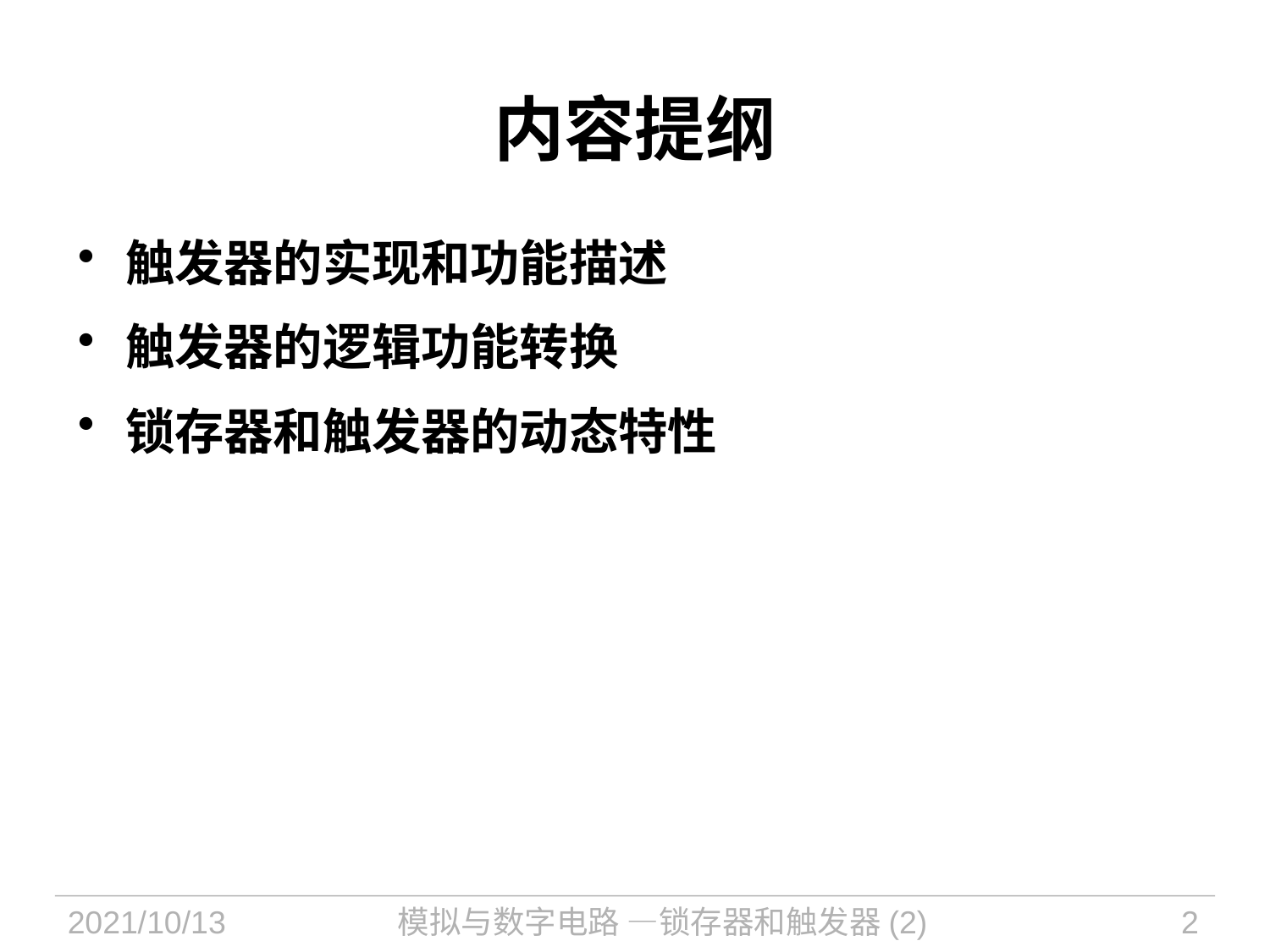

内容提纲
触发器的实现和功能描述
触发器的逻辑功能转换
锁存器和触发器的动态特性

2021/10/13
模拟与数字电路 —锁存器和触发器(2)
2